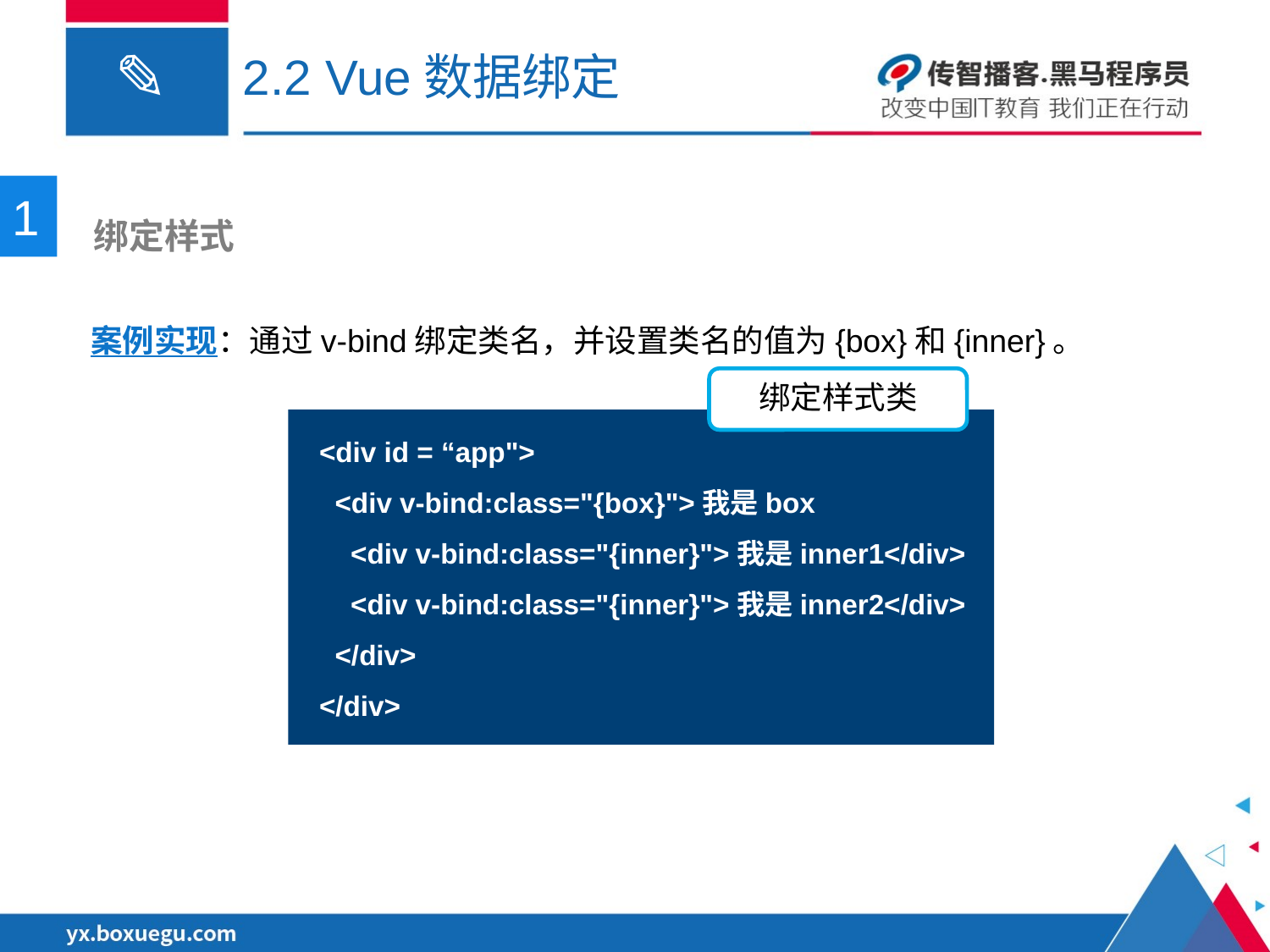

# 2.2 Vue数据绑定

1
  绑定样式
案例实现：通过v-bind绑定类名，并设置类名的值为{box}和{inner}。
绑定样式类

<div id = “app">
  <div v-bind:class="{box}">我是box
    <div v-bind:class="{inner}">我是inner1</div>
    <div v-bind:class="{inner}">我是inner2</div>
  </div>
</div>